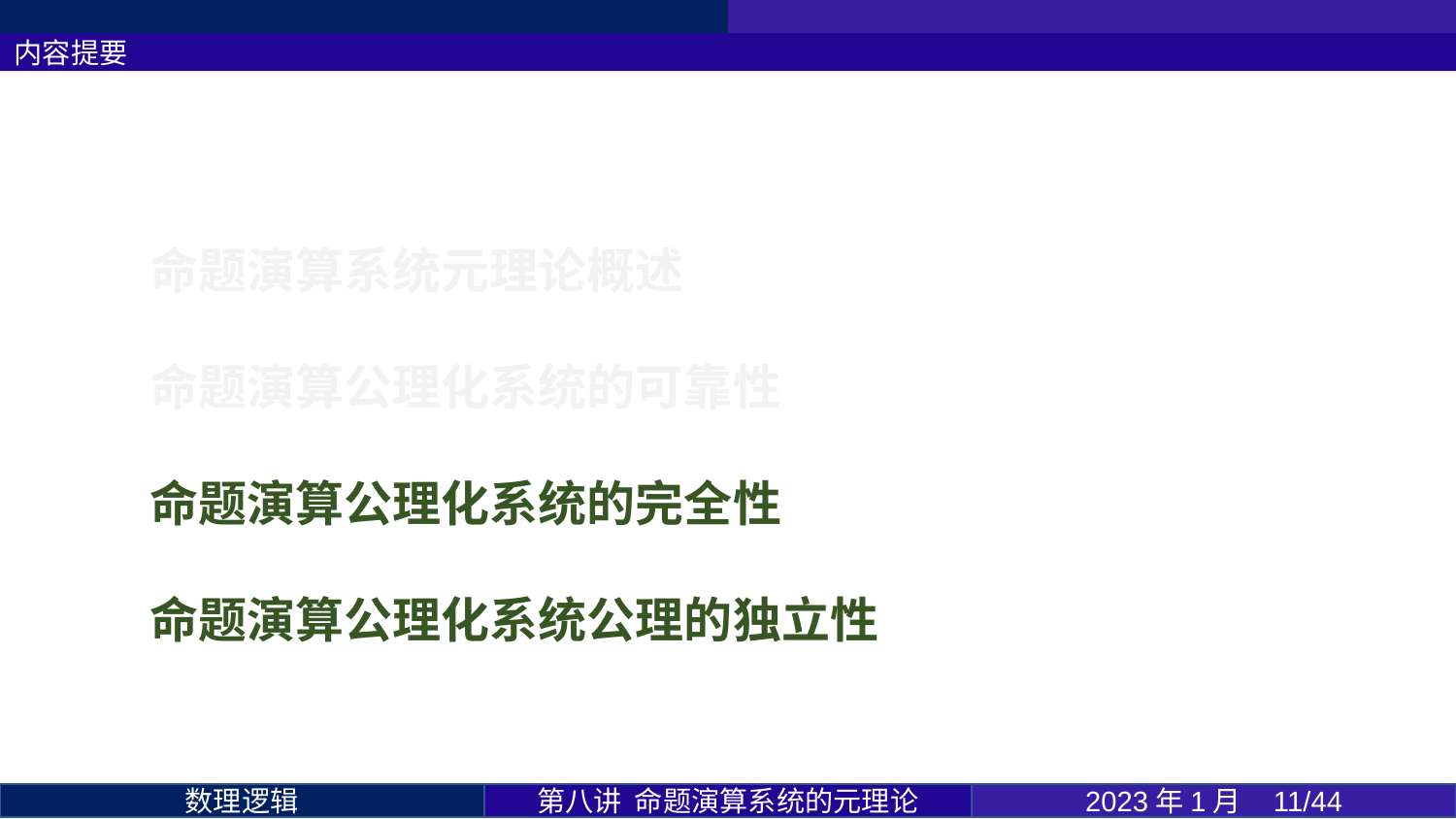

内容提要
命题演算系统元理论概述
命题演算公理化系统的可靠性
命题演算公理化系统的完全性
命题演算公理化系统公理的独立性
第八讲  命题演算系统的元理论
2023年1月    11/44
数理逻辑